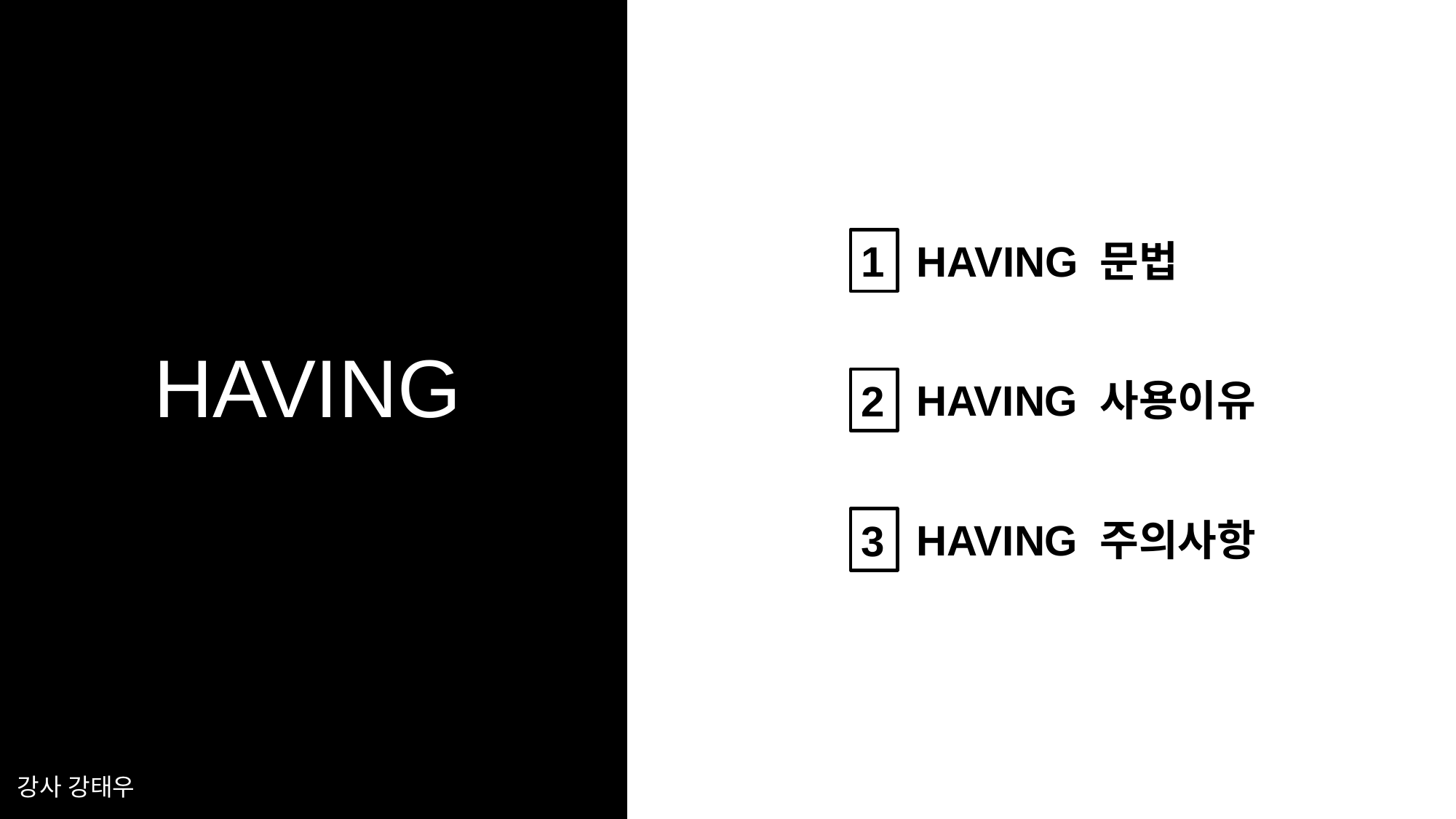

1
HAVING 문법
# HAVING
HAVING 사용이유
2
HAVING 주의사항
3
강사 강태우